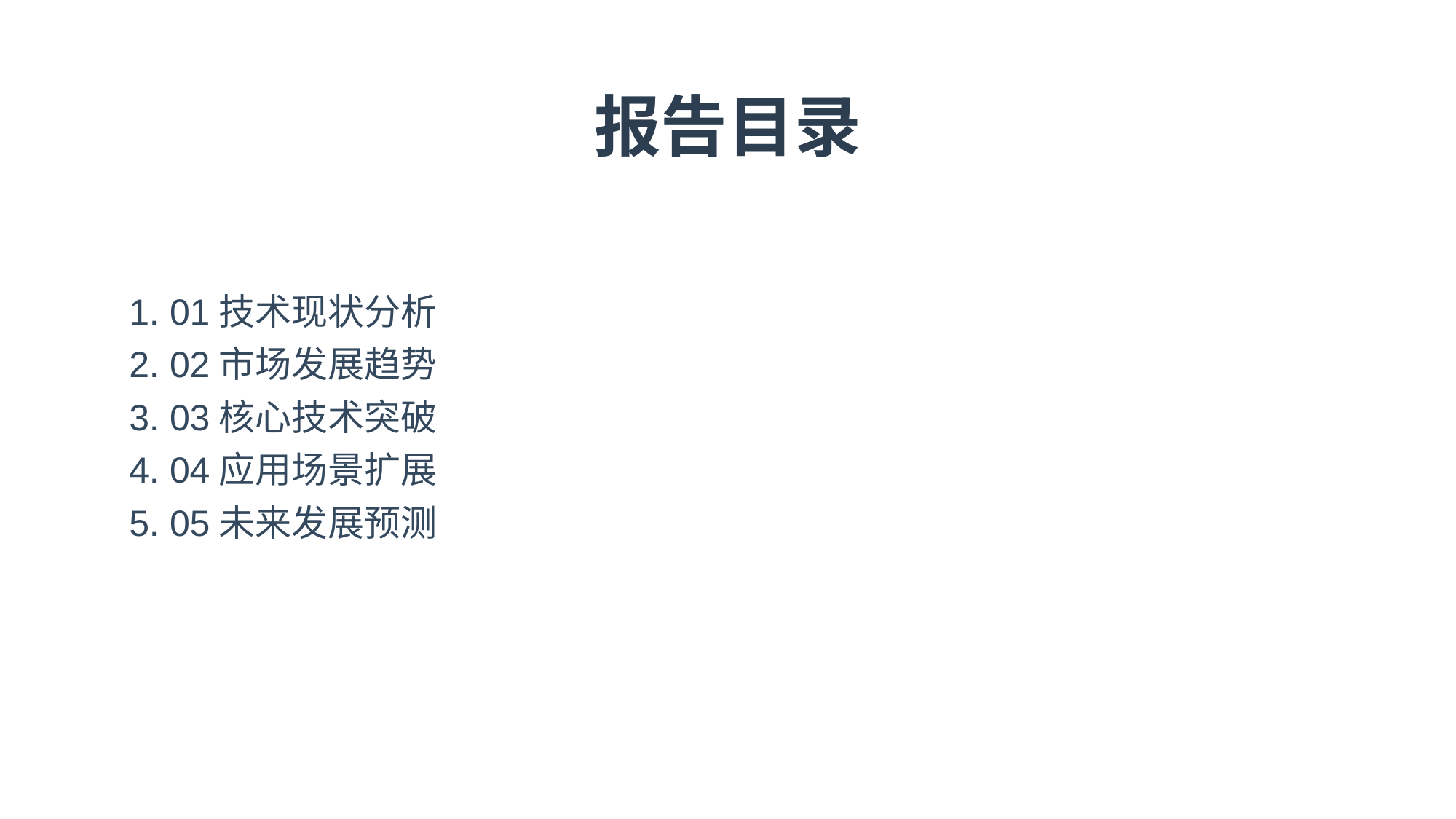

报告目录
1. 01技术现状分析
2. 02市场发展趋势
3. 03核心技术突破
4. 04应用场景扩展
5. 05未来发展预测